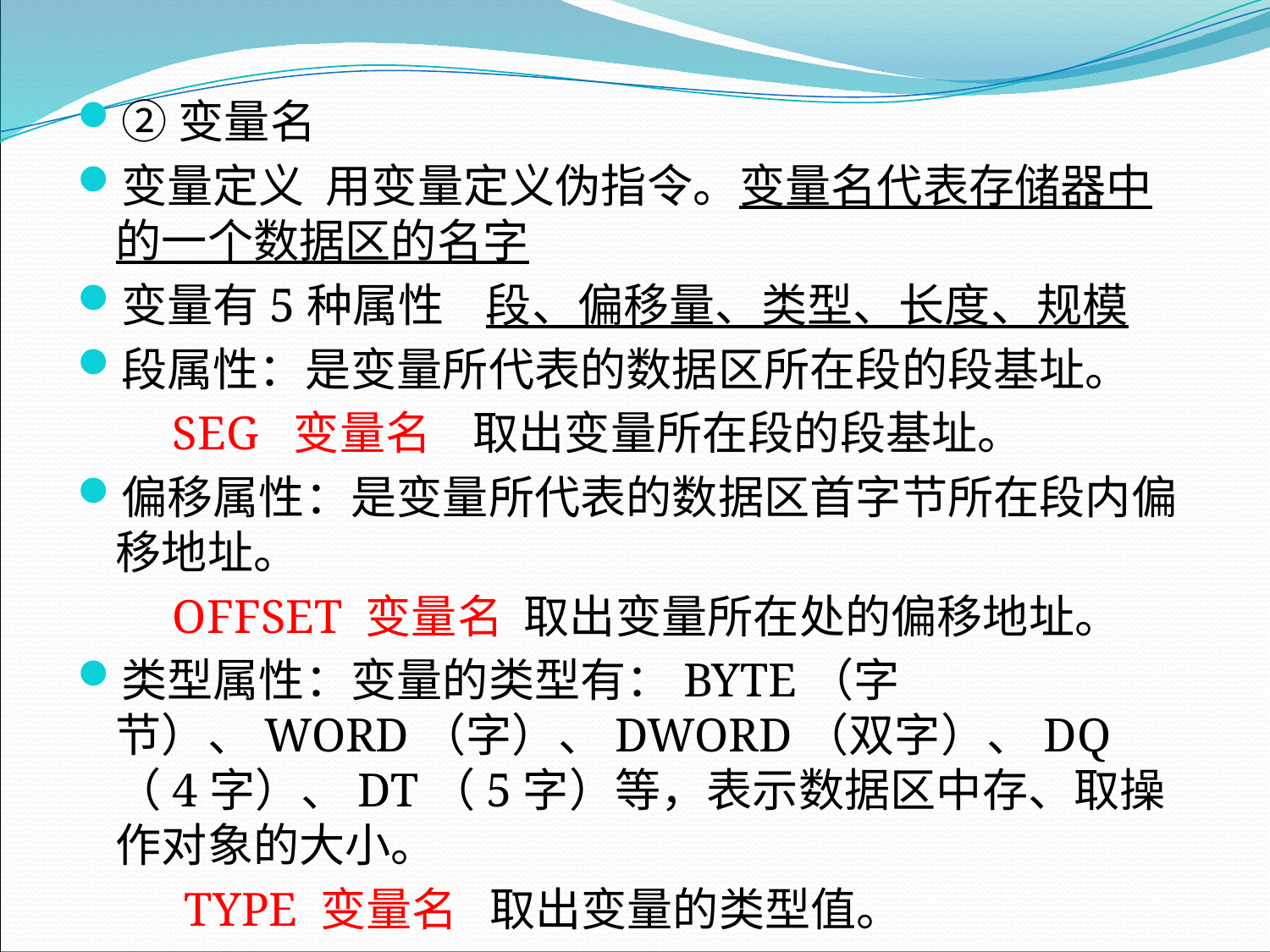

②变量名
变量定义  用变量定义伪指令。变量名代表存储器中的一个数据区的名字
变量有5种属性    段、偏移量、类型、长度、规模
段属性：是变量所代表的数据区所在段的段基址。
        SEG  变量名    取出变量所在段的段基址。
偏移属性：是变量所代表的数据区首字节所在段内偏移地址。
        OFFSET 变量名  取出变量所在处的偏移地址。
类型属性：变量的类型有：BYTE（字节）、WORD（字）、DWORD（双字）、DQ（4字）、DT（5字）等，表示数据区中存、取操作对象的大小。
         TYPE 变量名   取出变量的类型值。